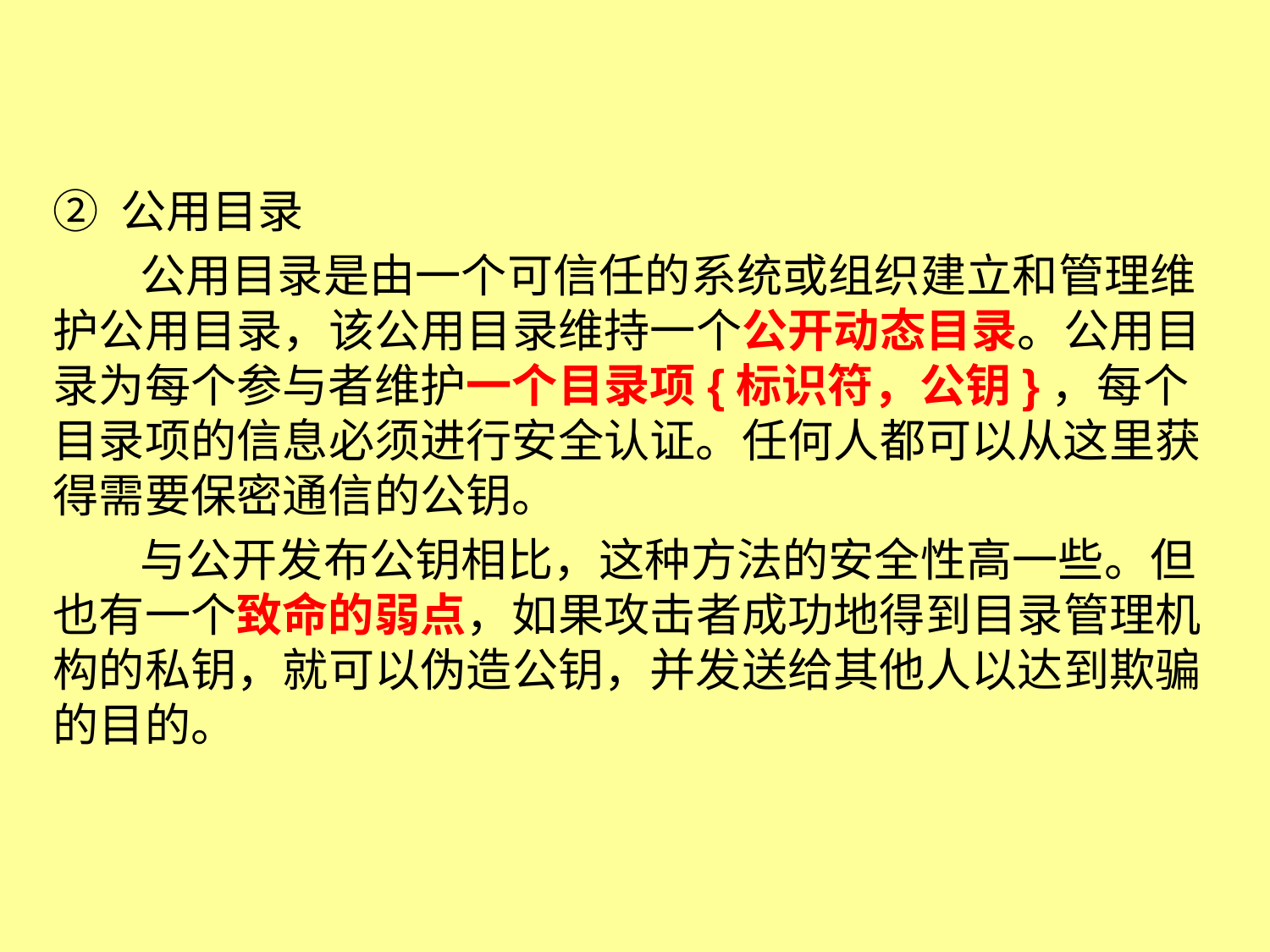

#
② 公用目录
公用目录是由一个可信任的系统或组织建立和管理维护公用目录，该公用目录维持一个公开动态目录。公用目录为每个参与者维护一个目录项{标识符，公钥}，每个目录项的信息必须进行安全认证。任何人都可以从这里获得需要保密通信的公钥。
与公开发布公钥相比，这种方法的安全性高一些。但也有一个致命的弱点，如果攻击者成功地得到目录管理机构的私钥，就可以伪造公钥，并发送给其他人以达到欺骗的目的。